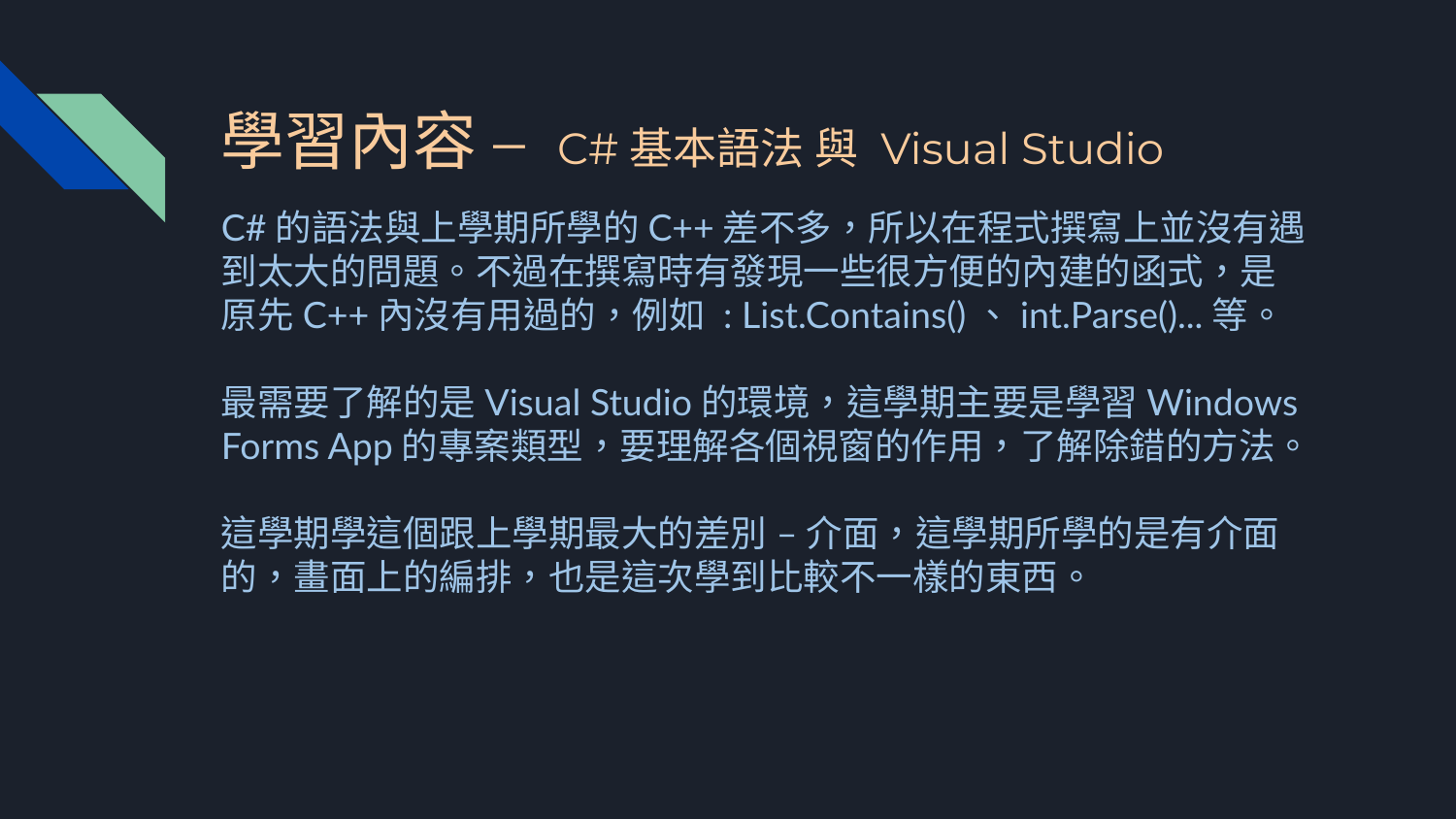

# 學習內容 – C#基本語法 與 Visual Studio
C#的語法與上學期所學的C++差不多，所以在程式撰寫上並沒有遇到太大的問題。不過在撰寫時有發現一些很方便的內建的函式，是原先C++內沒有用過的，例如 : List.Contains()、int.Parse()...等。
最需要了解的是Visual Studio的環境，這學期主要是學習Windows Forms App的專案類型，要理解各個視窗的作用，了解除錯的方法。
這學期學這個跟上學期最大的差別 – 介面，這學期所學的是有介面的，畫面上的編排，也是這次學到比較不一樣的東西。